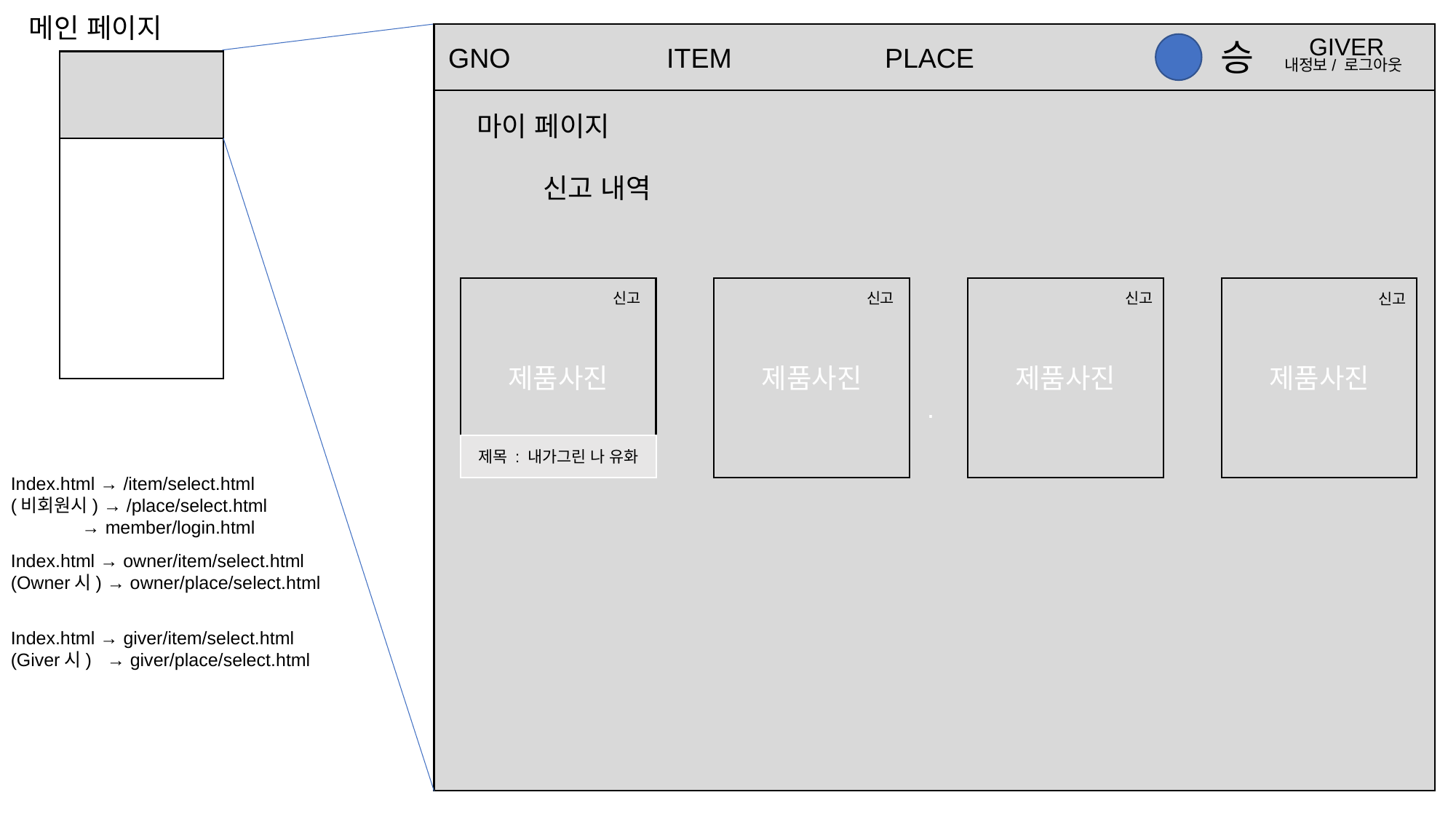

메인 페이지

.

GNO		ITEM		PLACE
GIVER
승   내정보/ 로그아웃

마이 페이지
신고 내역
제품사진
제목 : 내가그린 나 유화
제품사진
제품사진
제품사진
신고
신고
신고
신고
Index.html → /item/select.html
(비회원시) → /place/select.html
              → member/login.html
Index.html → owner/item/select.html
(Owner시) → owner/place/select.html

Index.html → giver/item/select.html
(Giver시)   → giver/place/select.html